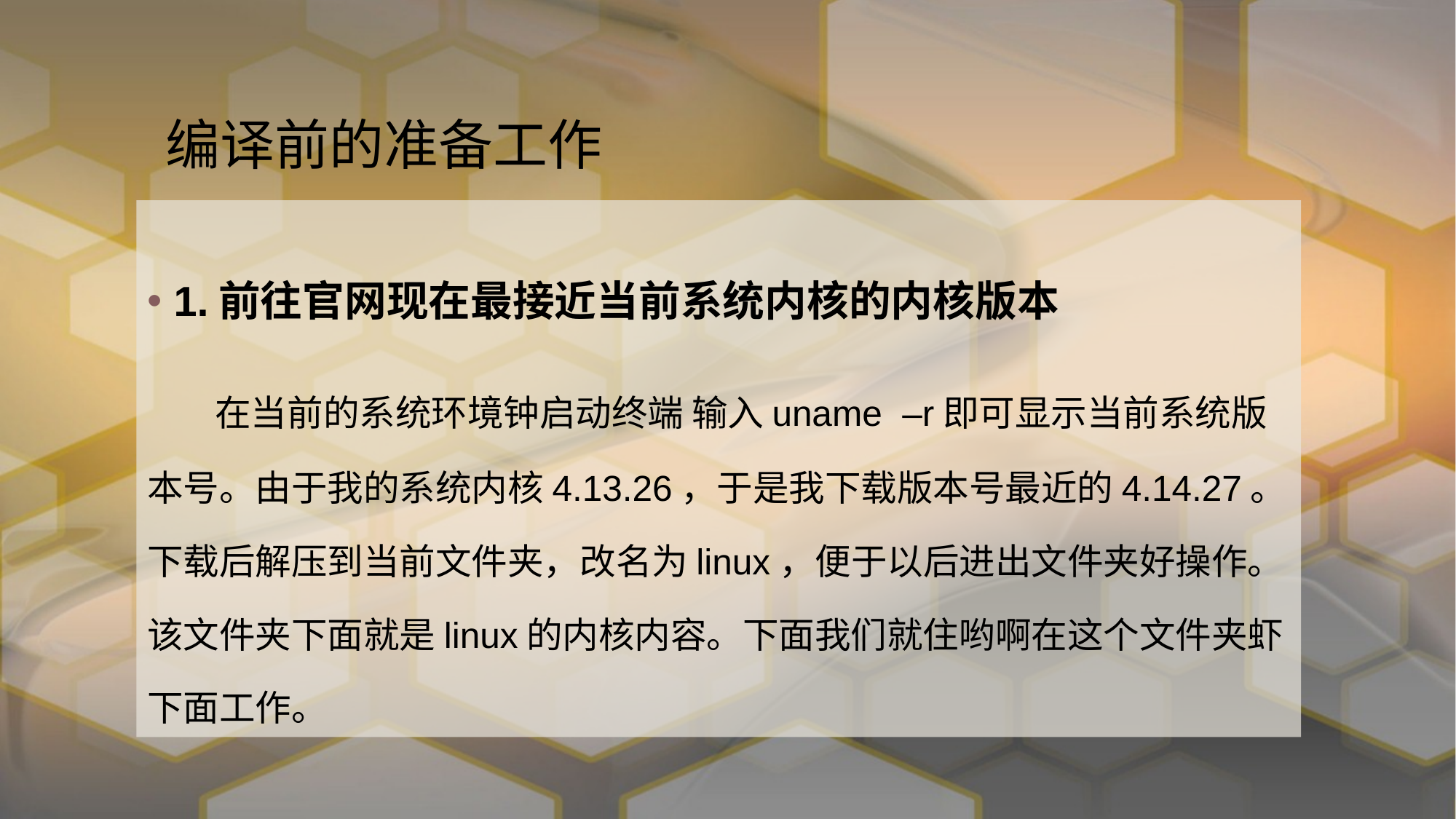

# 编译前的准备工作

1.前往官网现在最接近当前系统内核的内核版本
       在当前的系统环境钟启动终端 输入uname  –r即可显示当前系统版本号。由于我的系统内核4.13.26，于是我下载版本号最近的4.14.27。下载后解压到当前文件夹，改名为linux，便于以后进出文件夹好操作。该文件夹下面就是linux的内核内容。下面我们就住哟啊在这个文件夹虾下面工作。